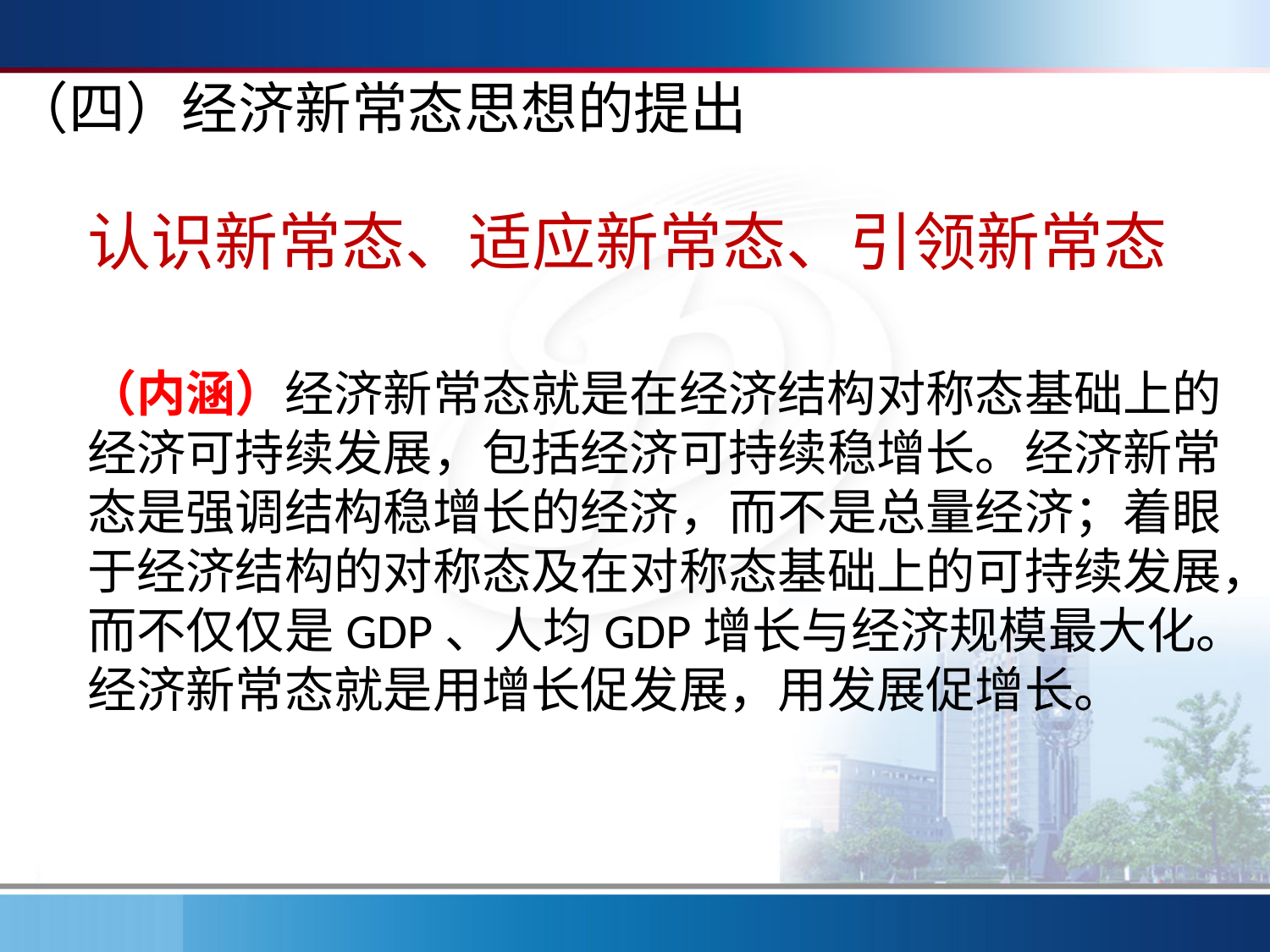

（四）经济新常态思想的提出
认识新常态、适应新常态、引领新常态
（内涵）经济新常态就是在经济结构对称态基础上的经济可持续发展，包括经济可持续稳增长。经济新常态是强调结构稳增长的经济，而不是总量经济；着眼于经济结构的对称态及在对称态基础上的可持续发展，而不仅仅是GDP、人均GDP增长与经济规模最大化。经济新常态就是用增长促发展，用发展促增长。